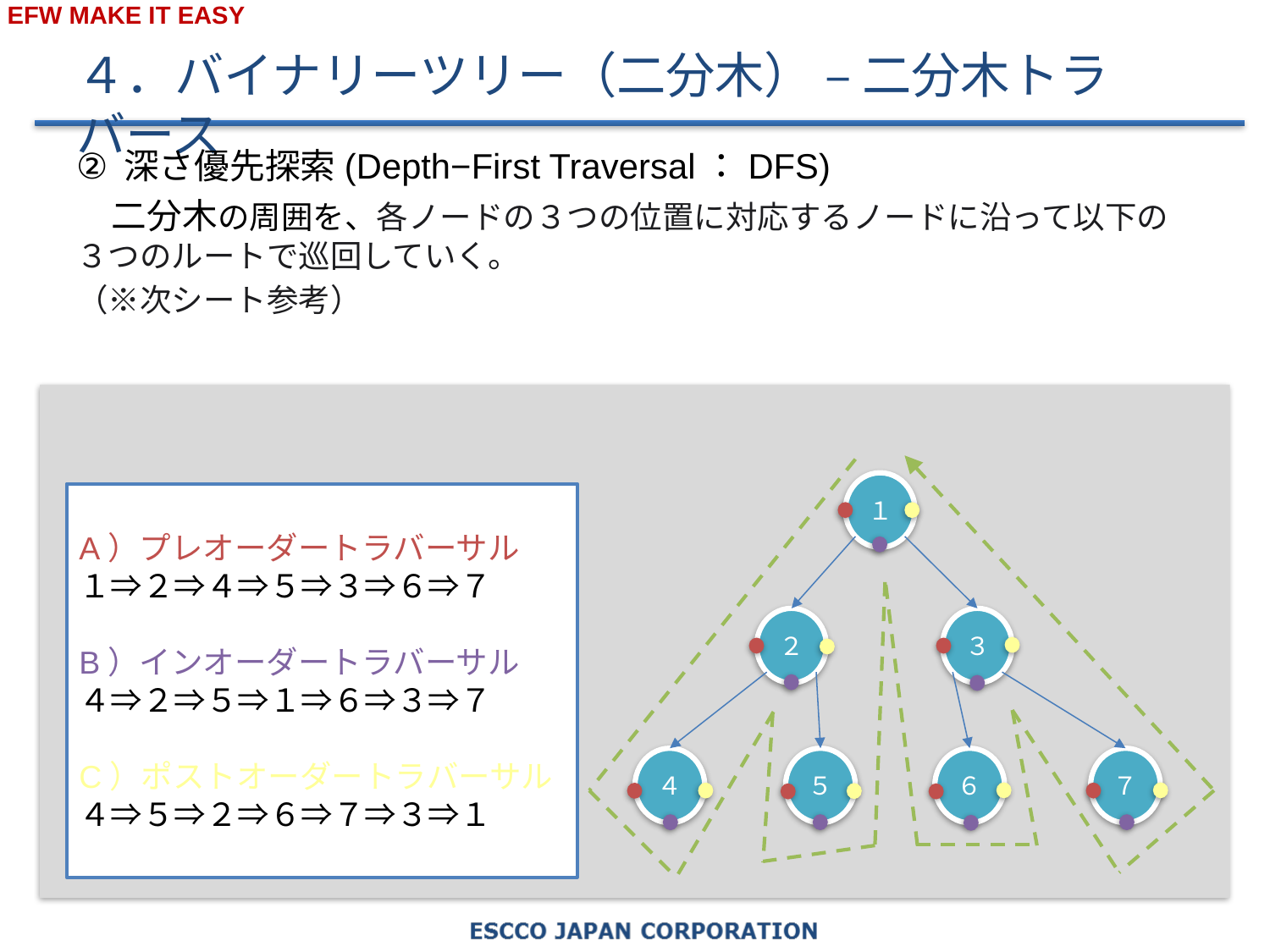

# ４．バイナリーツリー（二分木） – 二分木トラバース
深さ優先探索(Depth−First Traversal：DFS)
　二分木の周囲を、各ノードの３つの位置に対応するノードに沿って以下の３つのルートで巡回していく。
（※次シート参考）

１
２
３
４
５
６
７

A）プレオーダートラバーサル
１⇒２⇒４⇒５⇒３⇒６⇒７

B）インオーダートラバーサル
４⇒２⇒５⇒１⇒６⇒３⇒７

C）ポストオーダートラバーサル
４⇒５⇒２⇒６⇒７⇒３⇒１